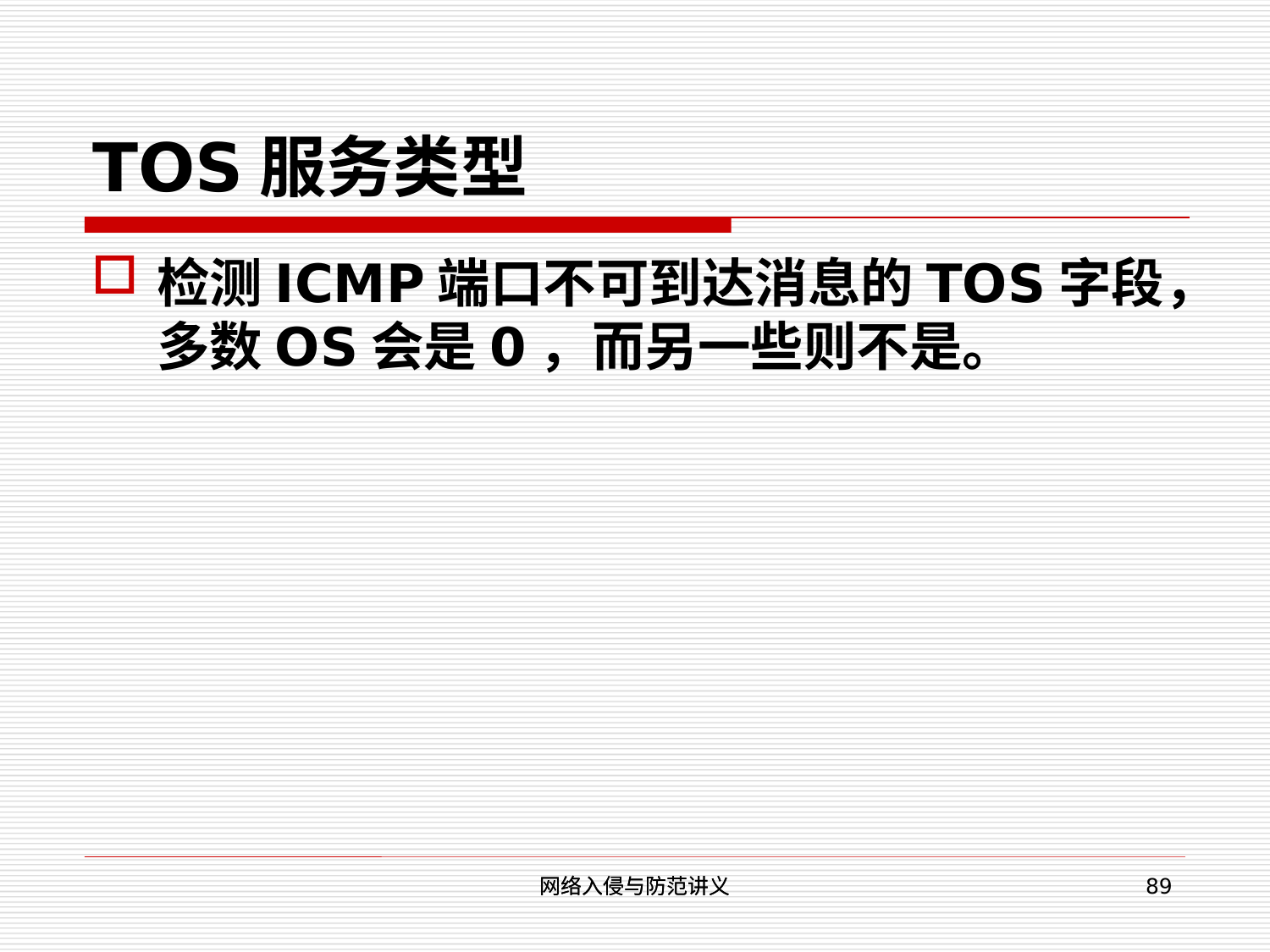

# TOS服务类型
检测ICMP端口不可到达消息的TOS字段，多数OS会是0，而另一些则不是。

网络入侵与防范讲义
网络入侵与防范讲义
89
89